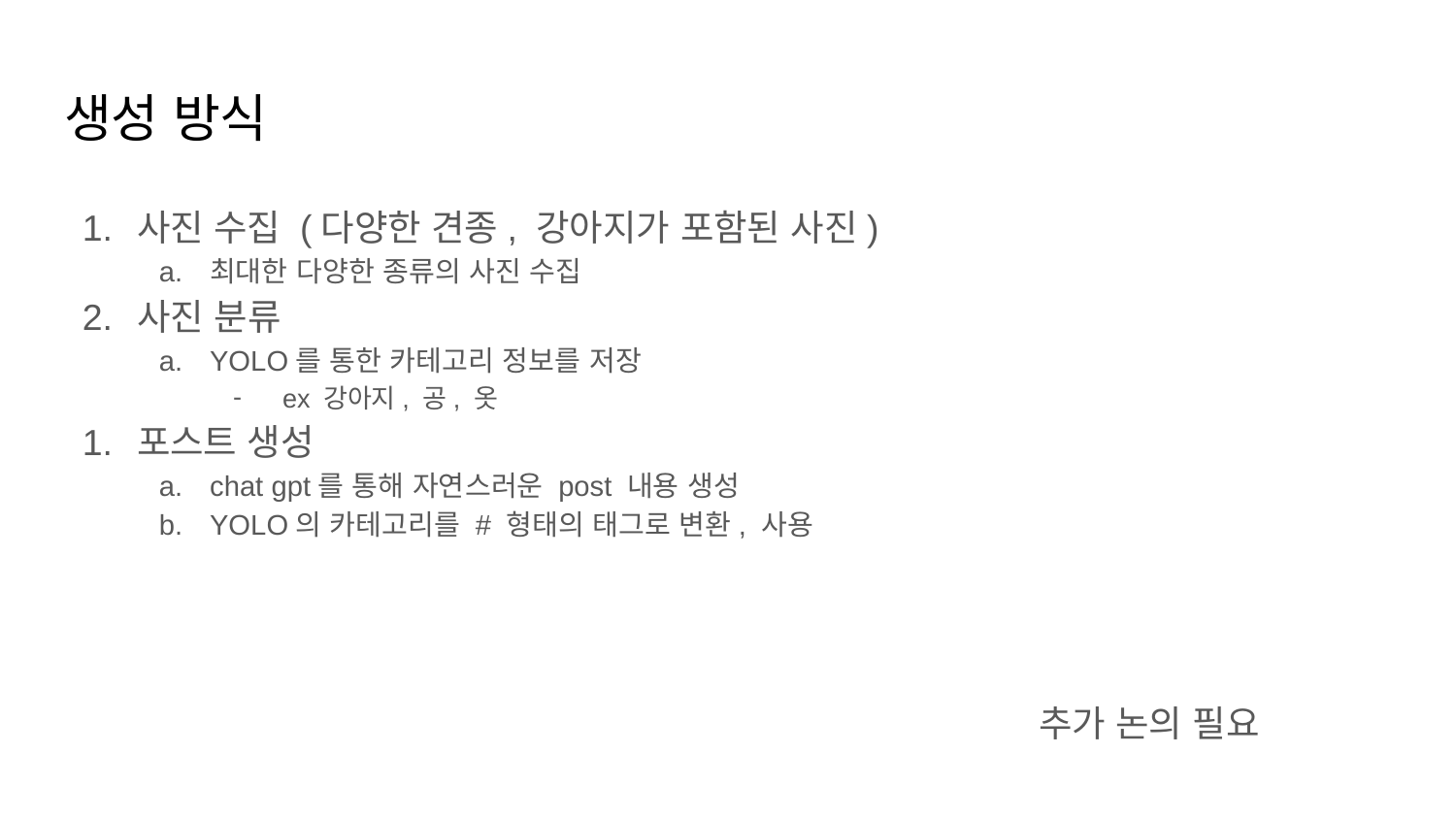

# 생성 방식
사진 수집 (다양한 견종, 강아지가 포함된 사진)
최대한 다양한 종류의 사진 수집
사진 분류
YOLO를 통한 카테고리 정보를 저장
ex 강아지, 공, 옷
포스트 생성
chat gpt를 통해 자연스러운 post 내용 생성
YOLO의 카테고리를 # 형태의 태그로 변환, 사용
추가 논의 필요